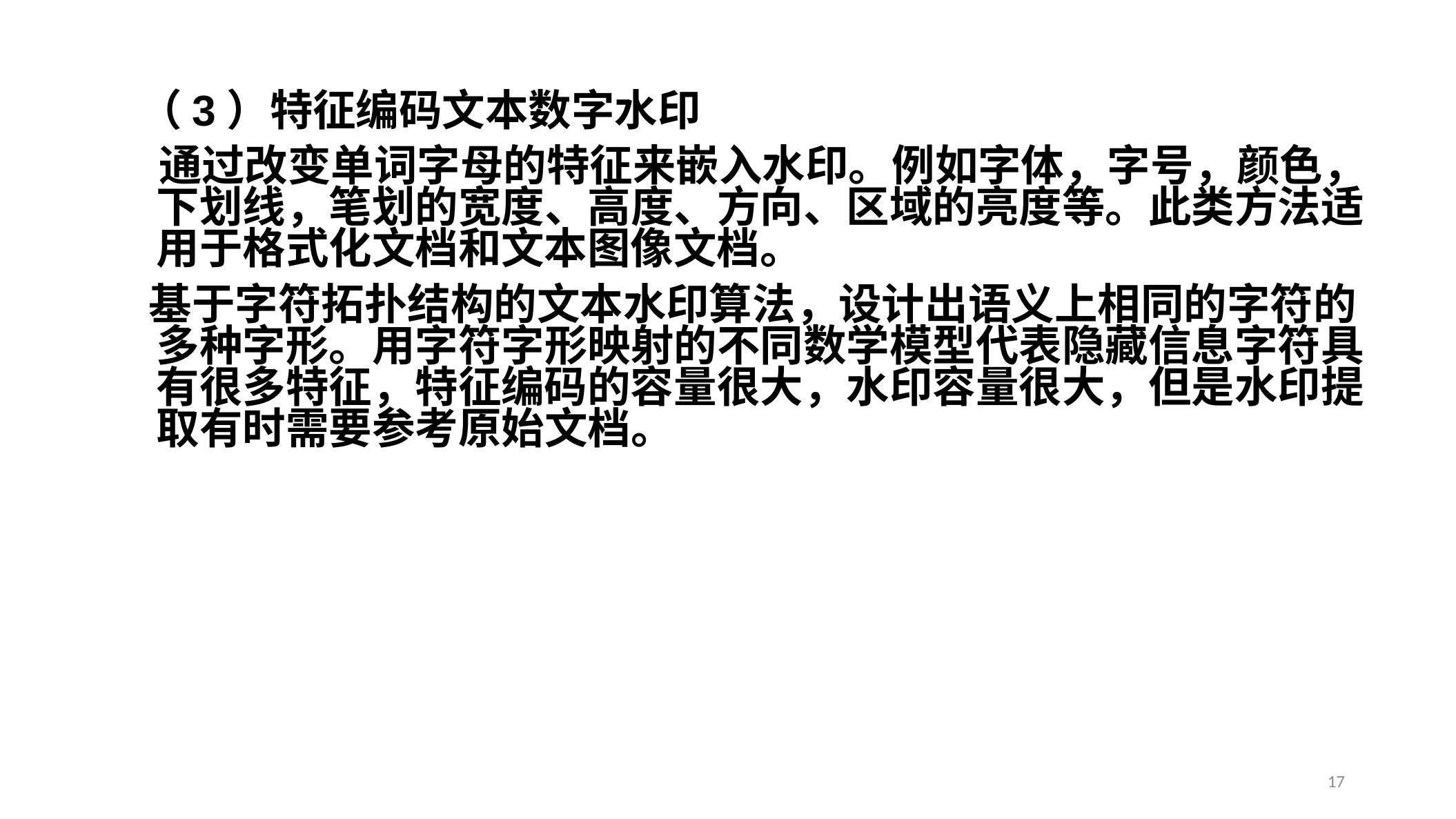

（3）特征编码文本数字水印
        通过改变单词字母的特征来嵌入水印。例如字体，字号，颜色，下划线，笔划的宽度、高度、方向、区域的亮度等。此类方法适用于格式化文档和文本图像文档。
       基于字符拓扑结构的文本水印算法，设计出语义上相同的字符的多种字形。用字符字形映射的不同数学模型代表隐藏信息字符具有很多特征，特征编码的容量很大，水印容量很大，但是水印提取有时需要参考原始文档。
17